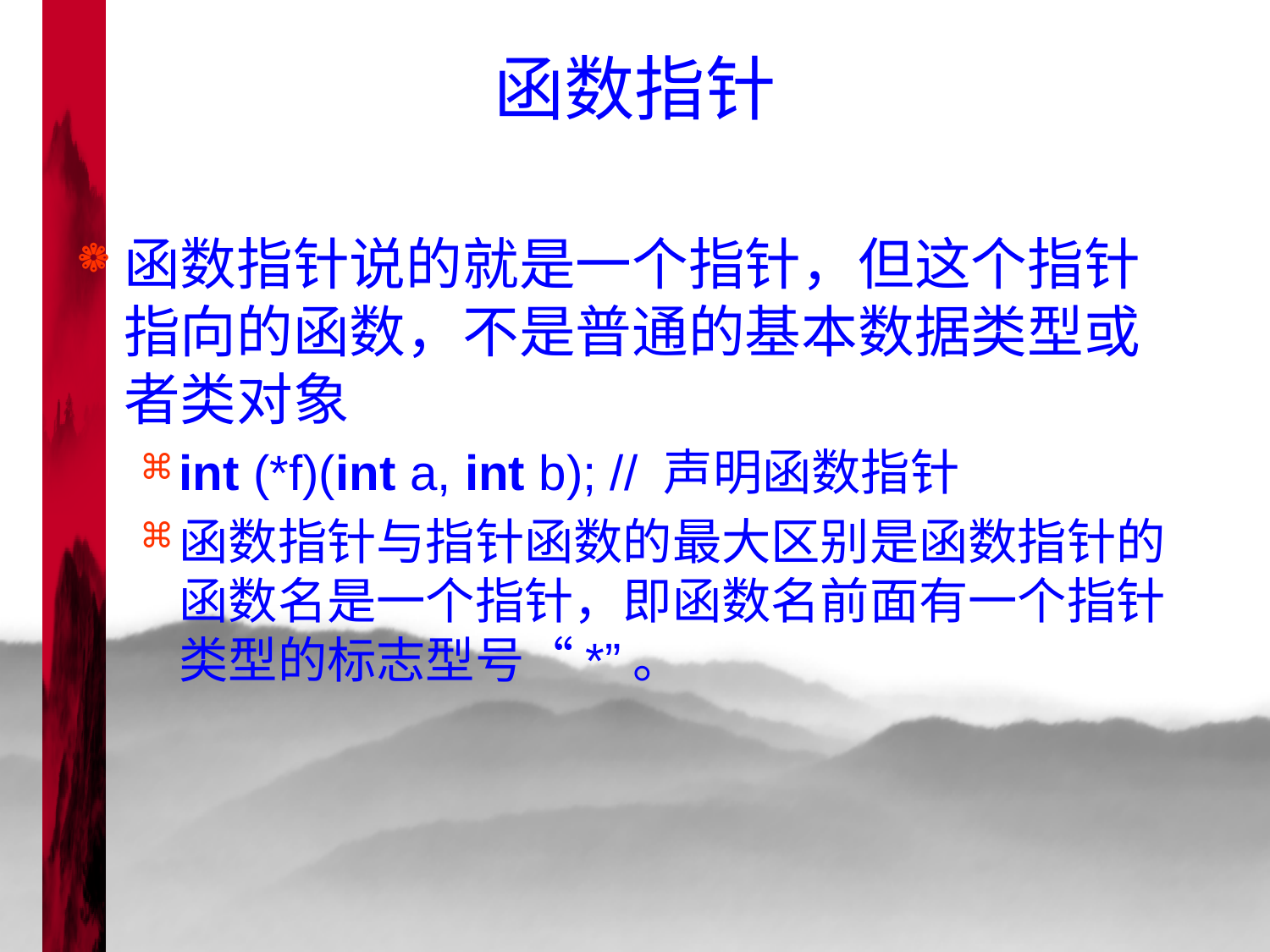

# 函数指针
函数指针说的就是一个指针，但这个指针指向的函数，不是普通的基本数据类型或者类对象
int (*f)(int a, int b); // 声明函数指针
函数指针与指针函数的最大区别是函数指针的函数名是一个指针，即函数名前面有一个指针类型的标志型号“*”。